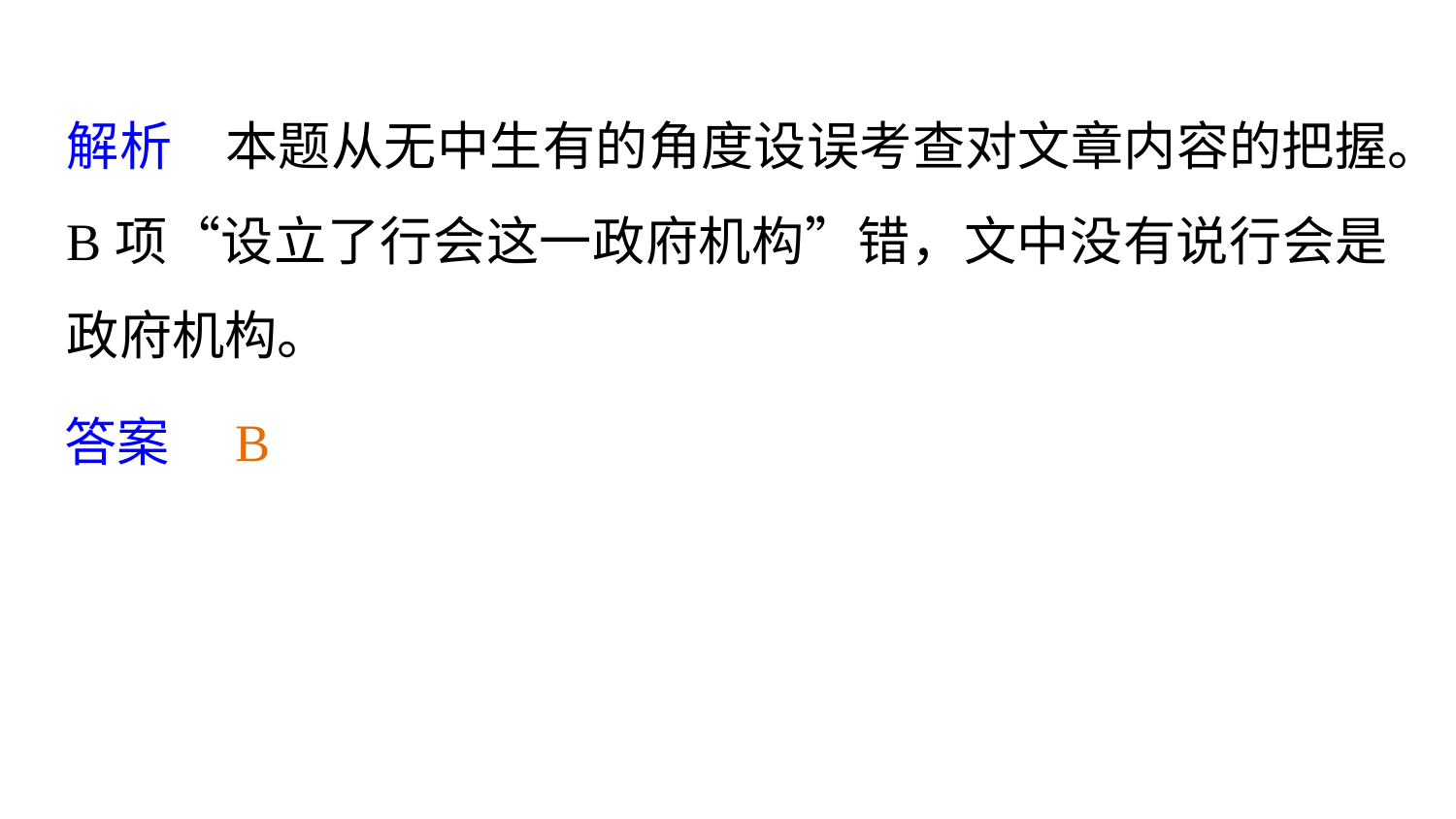

解析　本题从无中生有的角度设误考查对文章内容的把握。B项“设立了行会这一政府机构”错，文中没有说行会是政府机构。
答案　B